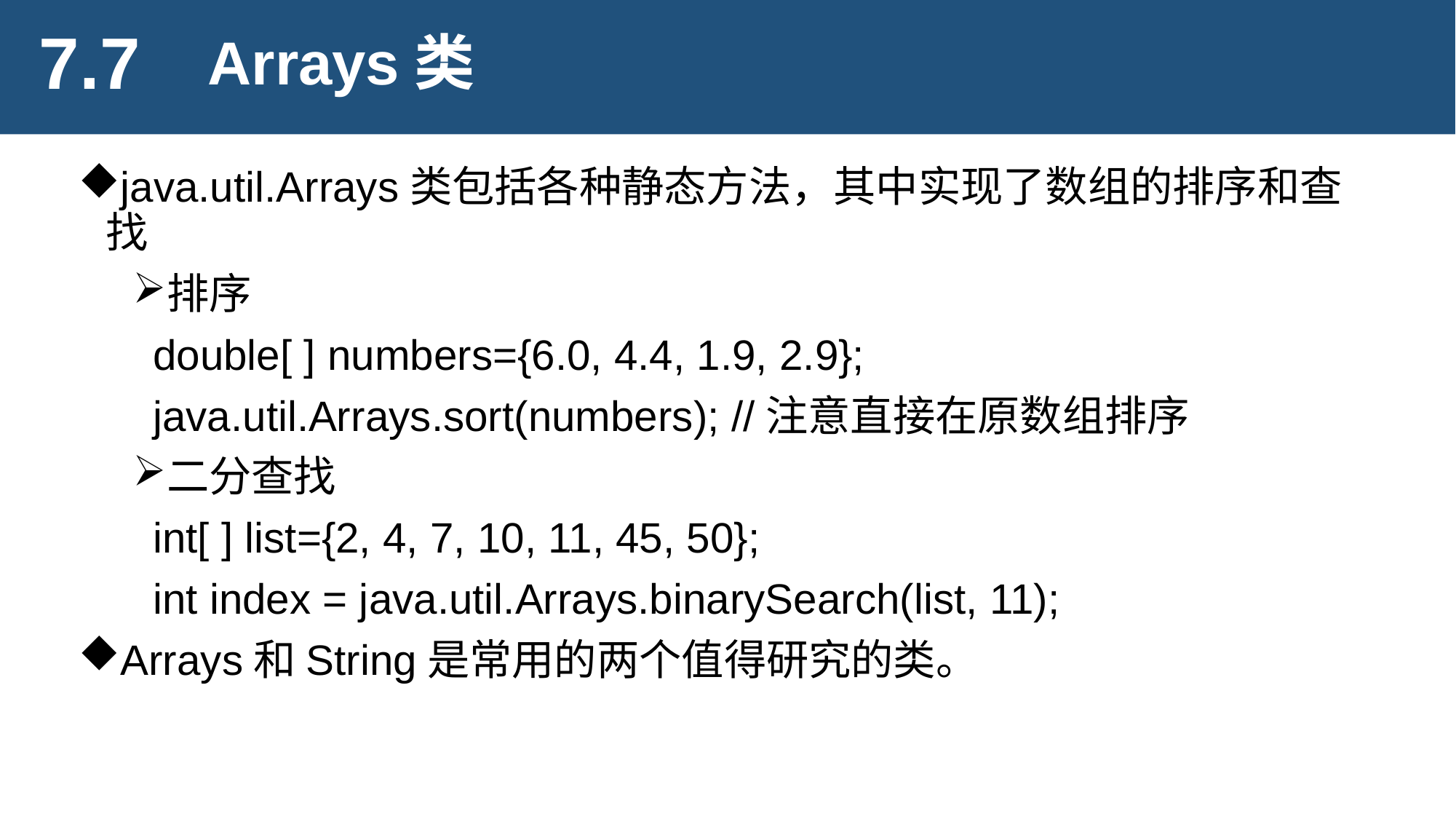

7.7
Arrays类
java.util.Arrays类包括各种静态方法，其中实现了数组的排序和查找
排序
	    double[ ] numbers={6.0, 4.4, 1.9, 2.9};
	    java.util.Arrays.sort(numbers); //注意直接在原数组排序
二分查找
 	    int[ ] list={2, 4, 7, 10, 11, 45, 50};
	    int index = java.util.Arrays.binarySearch(list, 11);
Arrays和String是常用的两个值得研究的类。